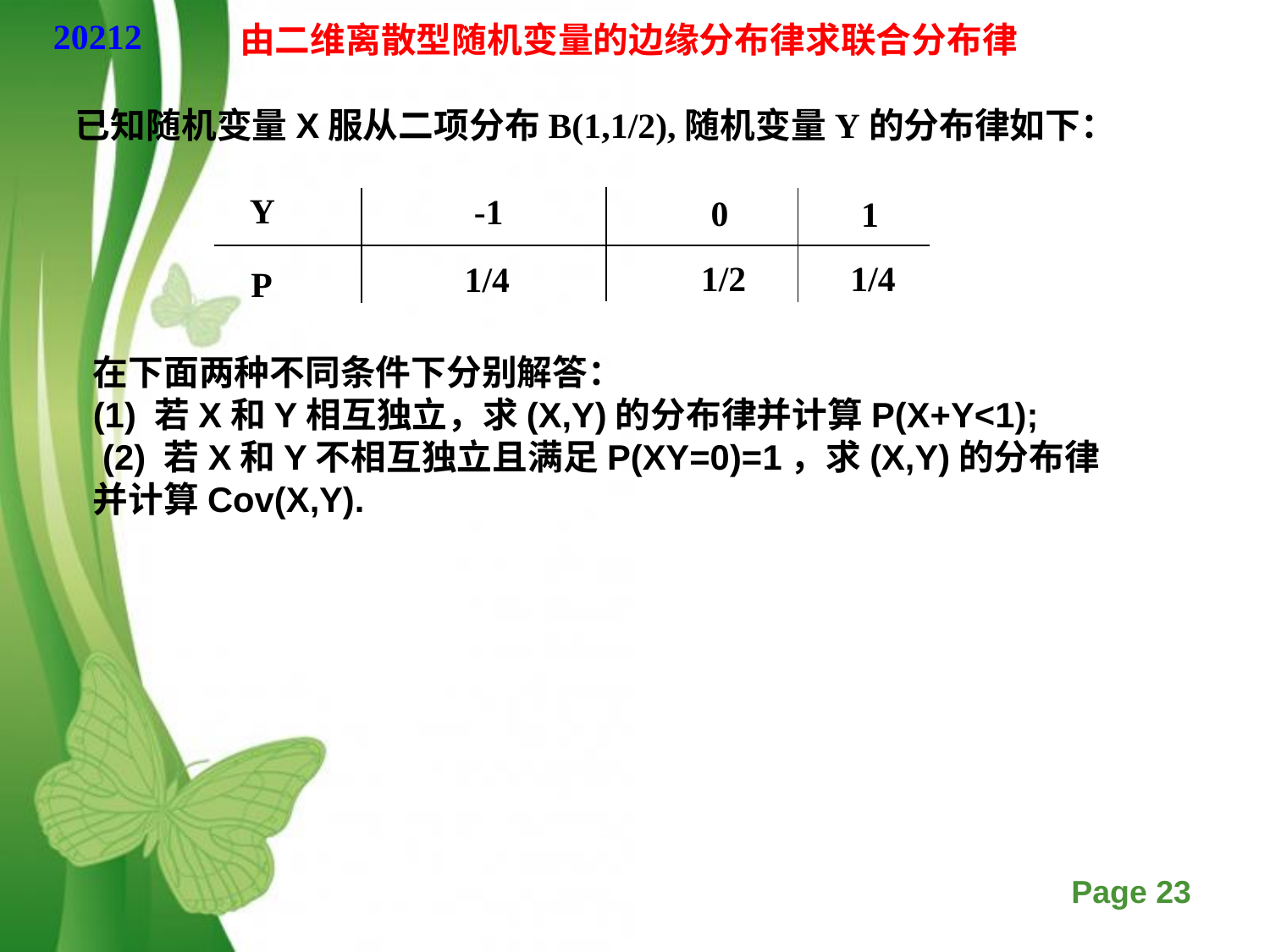

20212
由二维离散型随机变量的边缘分布律求联合分布律
已知随机变量X服从二项分布B(1,1/2),随机变量Y的分布律如下：
Y
-1
0
1
1/2
1/4
1/4
P
在下面两种不同条件下分别解答：
(1) 若X和Y相互独立，求(X,Y)的分布律并计算P(X+Y<1);
 (2) 若X和Y不相互独立且满足P(XY=0)=1，求(X,Y)的分布律并计算Cov(X,Y).